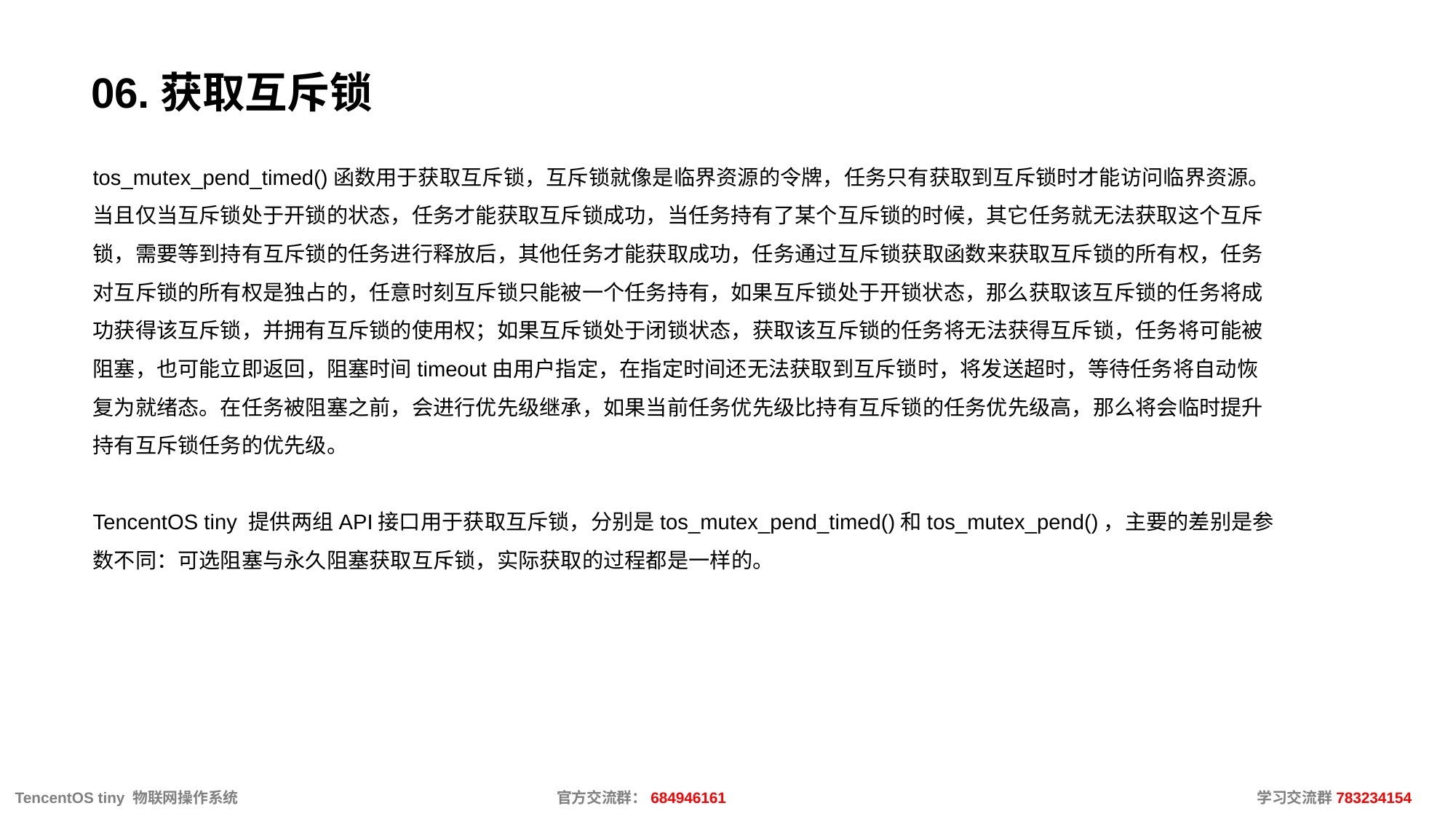

# 06.获取互斥锁
tos_mutex_pend_timed()函数用于获取互斥锁，互斥锁就像是临界资源的令牌，任务只有获取到互斥锁时才能访问临界资源。当且仅当互斥锁处于开锁的状态，任务才能获取互斥锁成功，当任务持有了某个互斥锁的时候，其它任务就无法获取这个互斥锁，需要等到持有互斥锁的任务进行释放后，其他任务才能获取成功，任务通过互斥锁获取函数来获取互斥锁的所有权，任务对互斥锁的所有权是独占的，任意时刻互斥锁只能被一个任务持有，如果互斥锁处于开锁状态，那么获取该互斥锁的任务将成功获得该互斥锁，并拥有互斥锁的使用权；如果互斥锁处于闭锁状态，获取该互斥锁的任务将无法获得互斥锁，任务将可能被阻塞，也可能立即返回，阻塞时间timeout由用户指定，在指定时间还无法获取到互斥锁时，将发送超时，等待任务将自动恢复为就绪态。在任务被阻塞之前，会进行优先级继承，如果当前任务优先级比持有互斥锁的任务优先级高，那么将会临时提升持有互斥锁任务的优先级。

TencentOS tiny 提供两组API接口用于获取互斥锁，分别是tos_mutex_pend_timed()和tos_mutex_pend()，主要的差别是参数不同：可选阻塞与永久阻塞获取互斥锁，实际获取的过程都是一样的。

 TencentOS tiny 物联网操作系统			官方交流群：684946161					          学习交流群：783234154